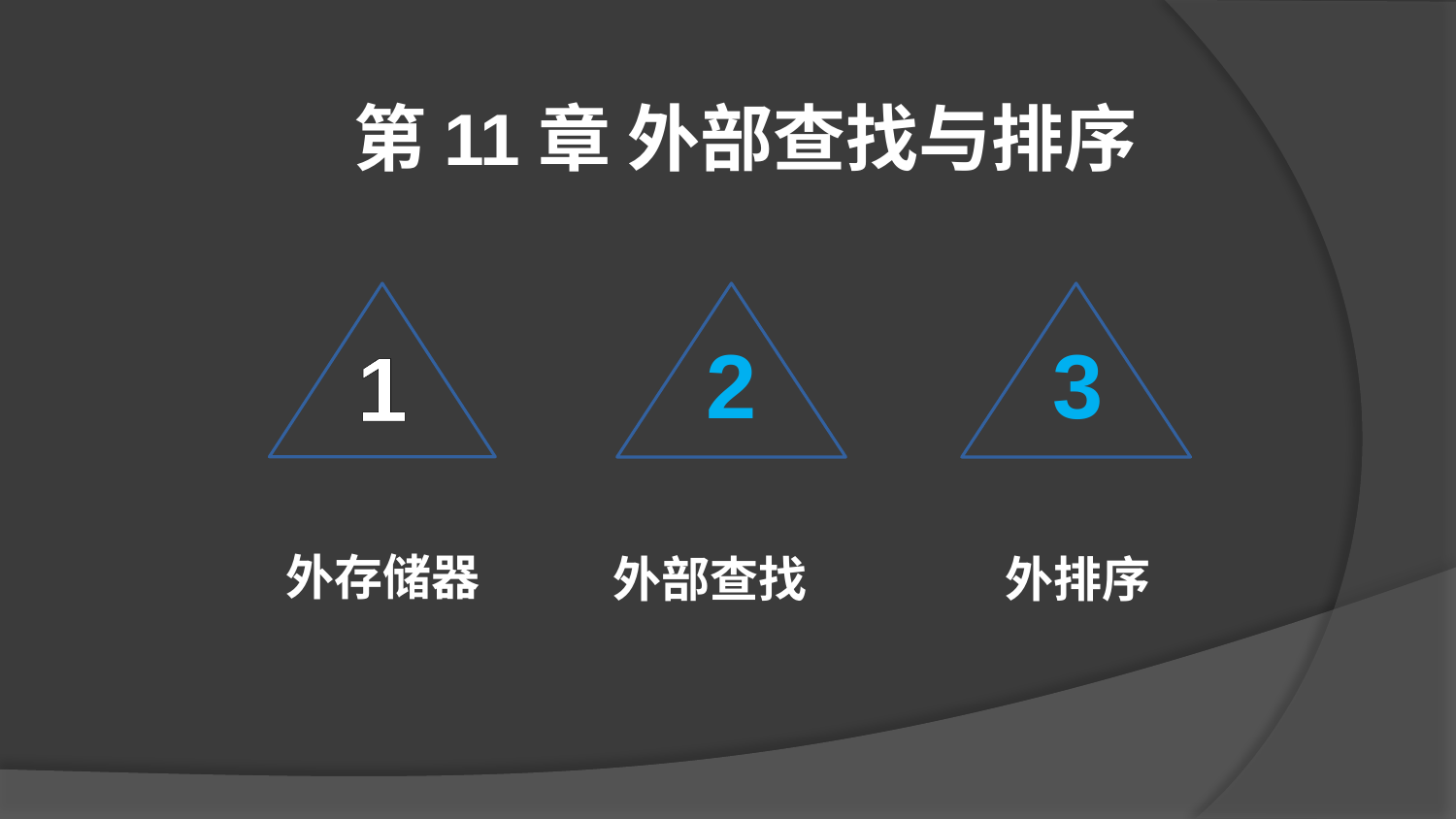

第11章 外部查找与排序

1
外存储器

2
外部查找

  3
外排序